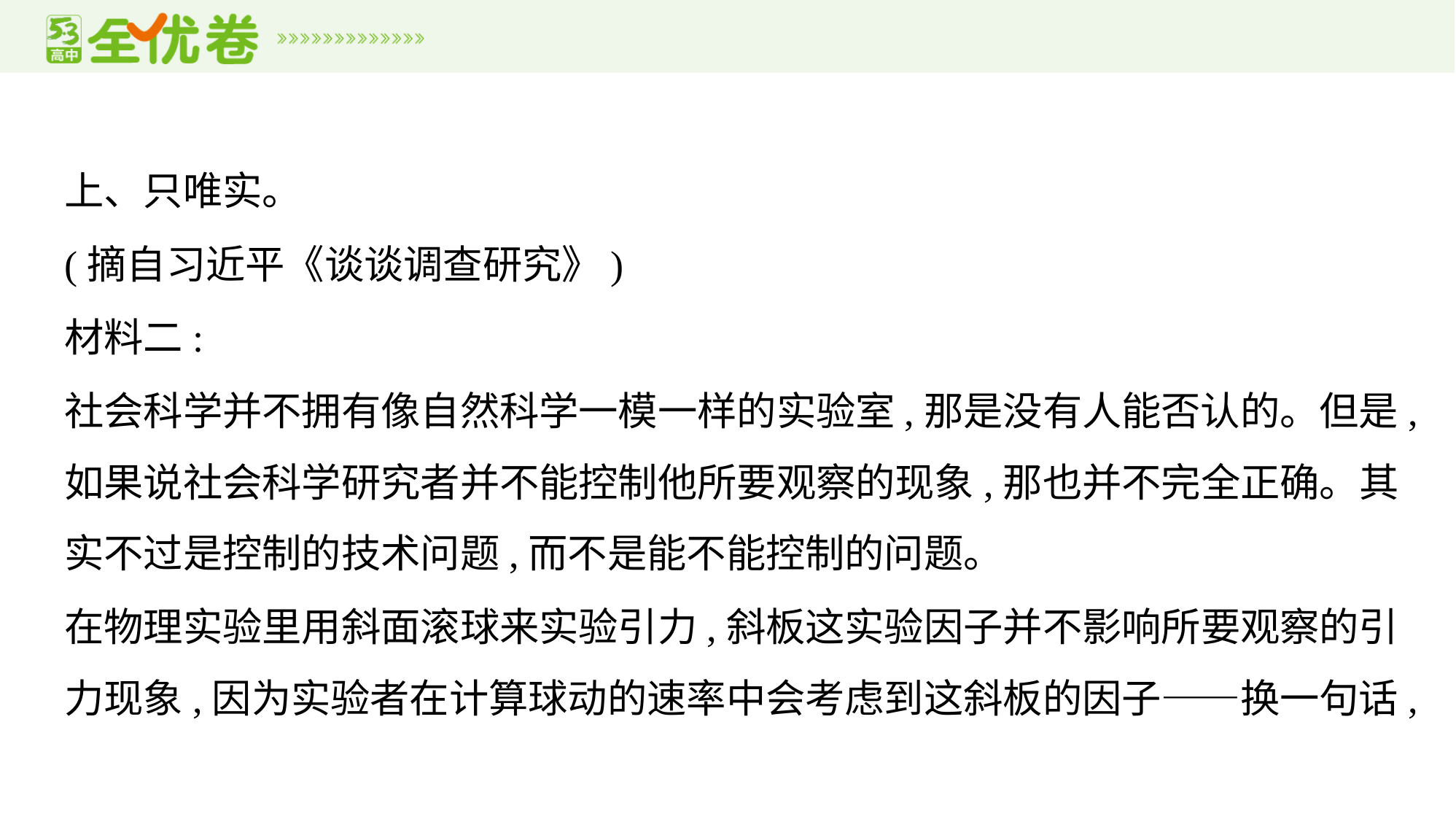

上、只唯实。
(摘自习近平《谈谈调查研究》)
材料二:
社会科学并不拥有像自然科学一模一样的实验室,那是没有人能否认的。但是,
如果说社会科学研究者并不能控制他所要观察的现象,那也并不完全正确。其
实不过是控制的技术问题,而不是能不能控制的问题。
在物理实验里用斜面滚球来实验引力,斜板这实验因子并不影响所要观察的引
力现象,因为实验者在计算球动的速率中会考虑到这斜板的因子——换一句话,